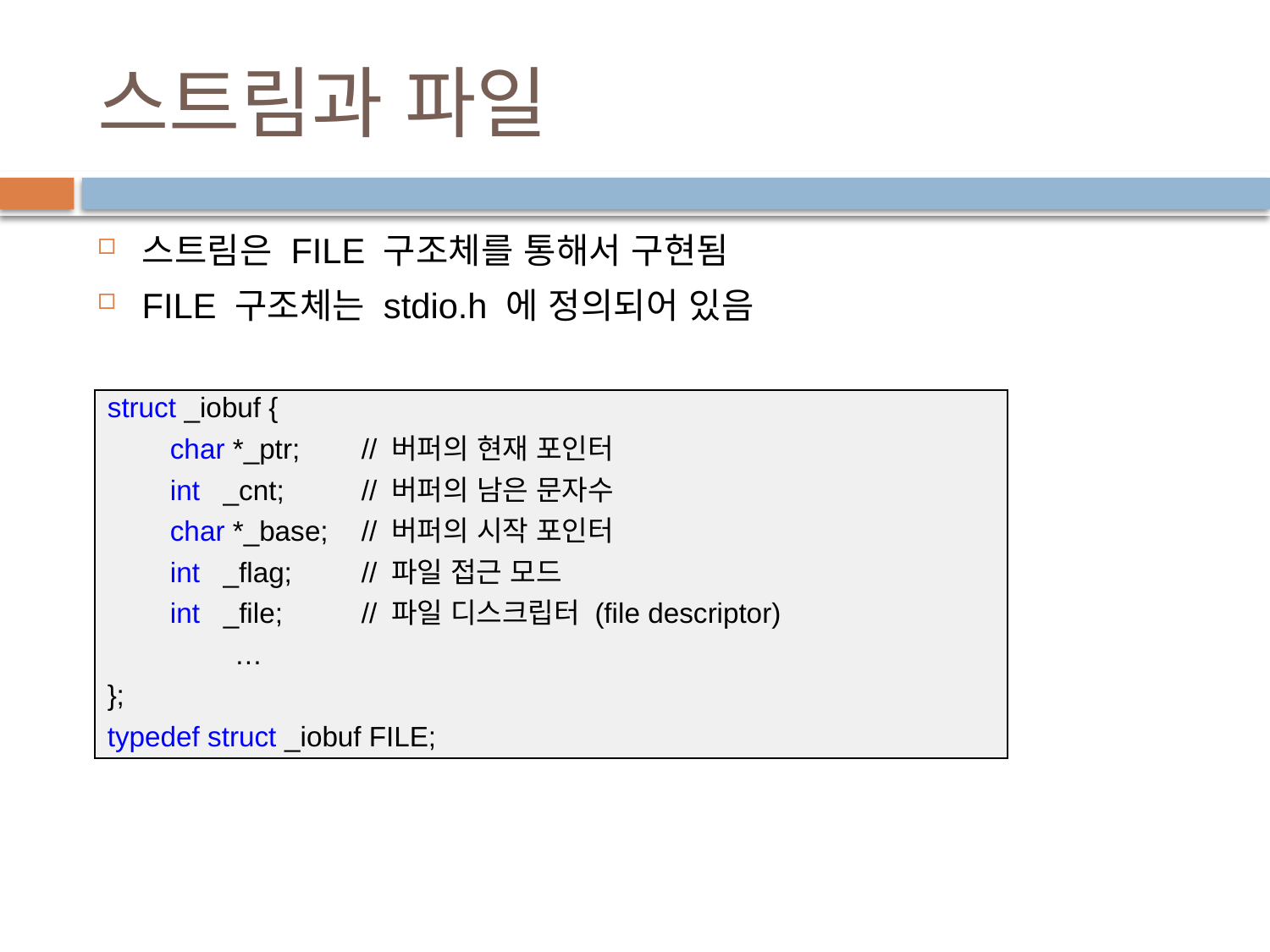

# 스트림과 파일
스트림은 FILE 구조체를 통해서 구현됨
FILE 구조체는 stdio.h 에 정의되어 있음
struct _iobuf {
        char *_ptr;	// 버퍼의 현재 포인터
        int   _cnt;	// 버퍼의 남은 문자수
        char *_base;	// 버퍼의 시작 포인터
        int   _flag;	// 파일 접근 모드
        int   _file;	// 파일 디스크립터 (file descriptor)
	…
};
typedef struct _iobuf FILE;